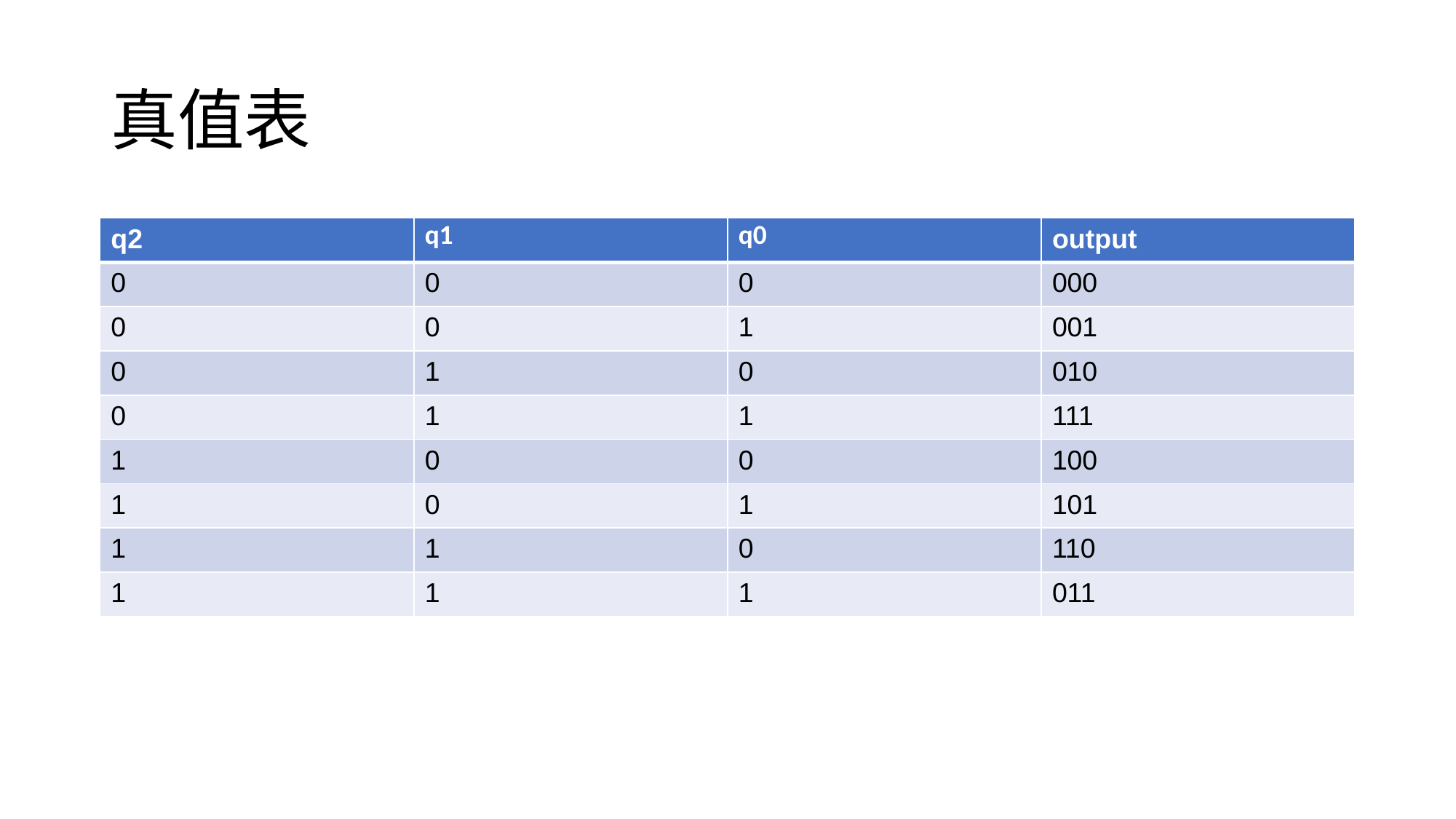

# 真值表
| q2 | q1 | q0 | output |
| --- | --- | --- | --- |
| 0 | 0 | 0 | 000 |
| 0 | 0 | 1 | 001 |
| 0 | 1 | 0 | 010 |
| 0 | 1 | 1 | 111 |
| 1 | 0 | 0 | 100 |
| 1 | 0 | 1 | 101 |
| 1 | 1 | 0 | 110 |
| 1 | 1 | 1 | 011 |